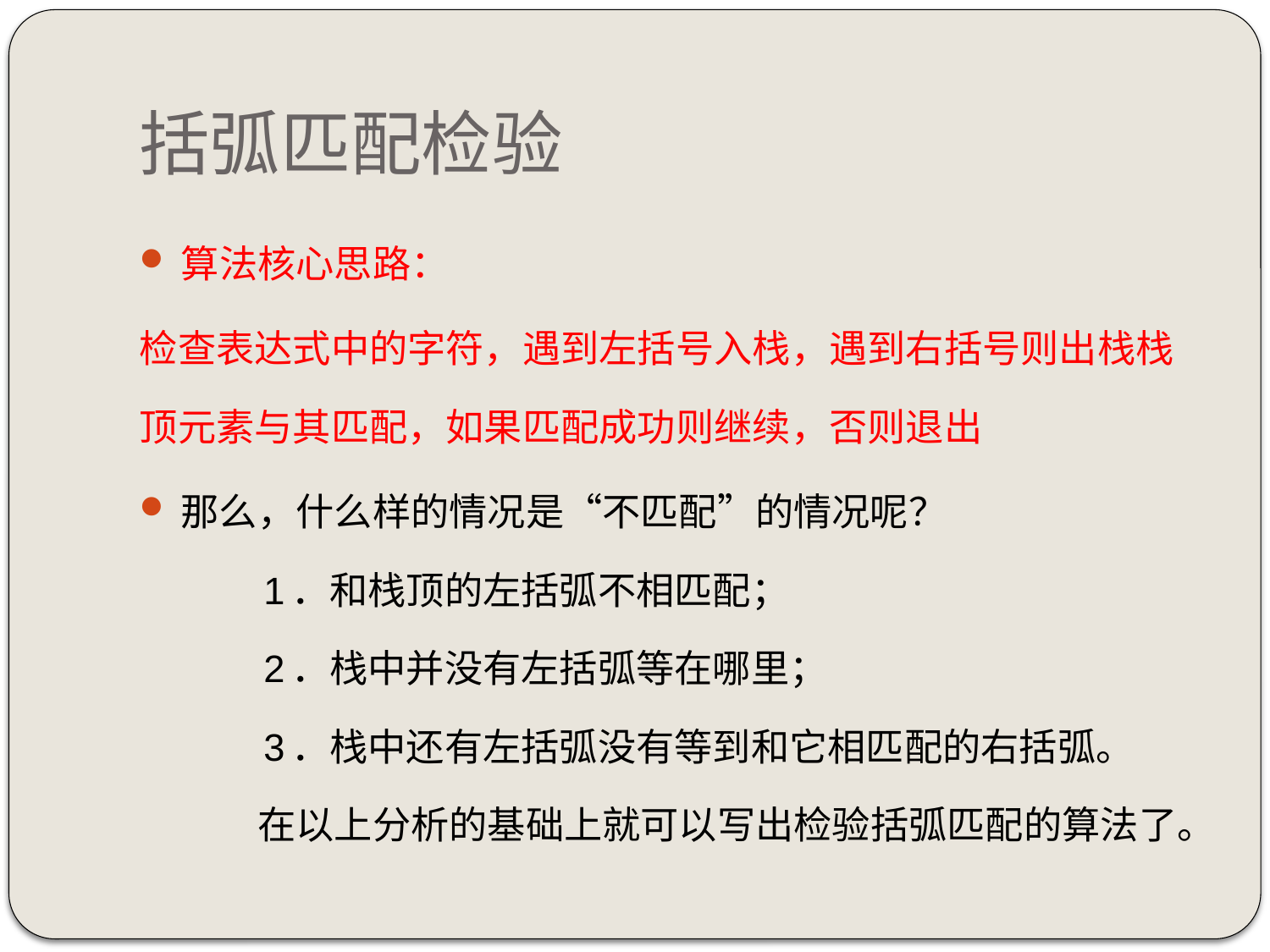

# 括弧匹配检验
算法核心思路：
检查表达式中的字符，遇到左括号入栈，遇到右括号则出栈栈顶元素与其匹配，如果匹配成功则继续，否则退出
那么，什么样的情况是“不匹配”的情况呢？
　　1．和栈顶的左括弧不相匹配；
　　2．栈中并没有左括弧等在哪里；
　　3．栈中还有左括弧没有等到和它相匹配的右括弧。
　　在以上分析的基础上就可以写出检验括弧匹配的算法了。